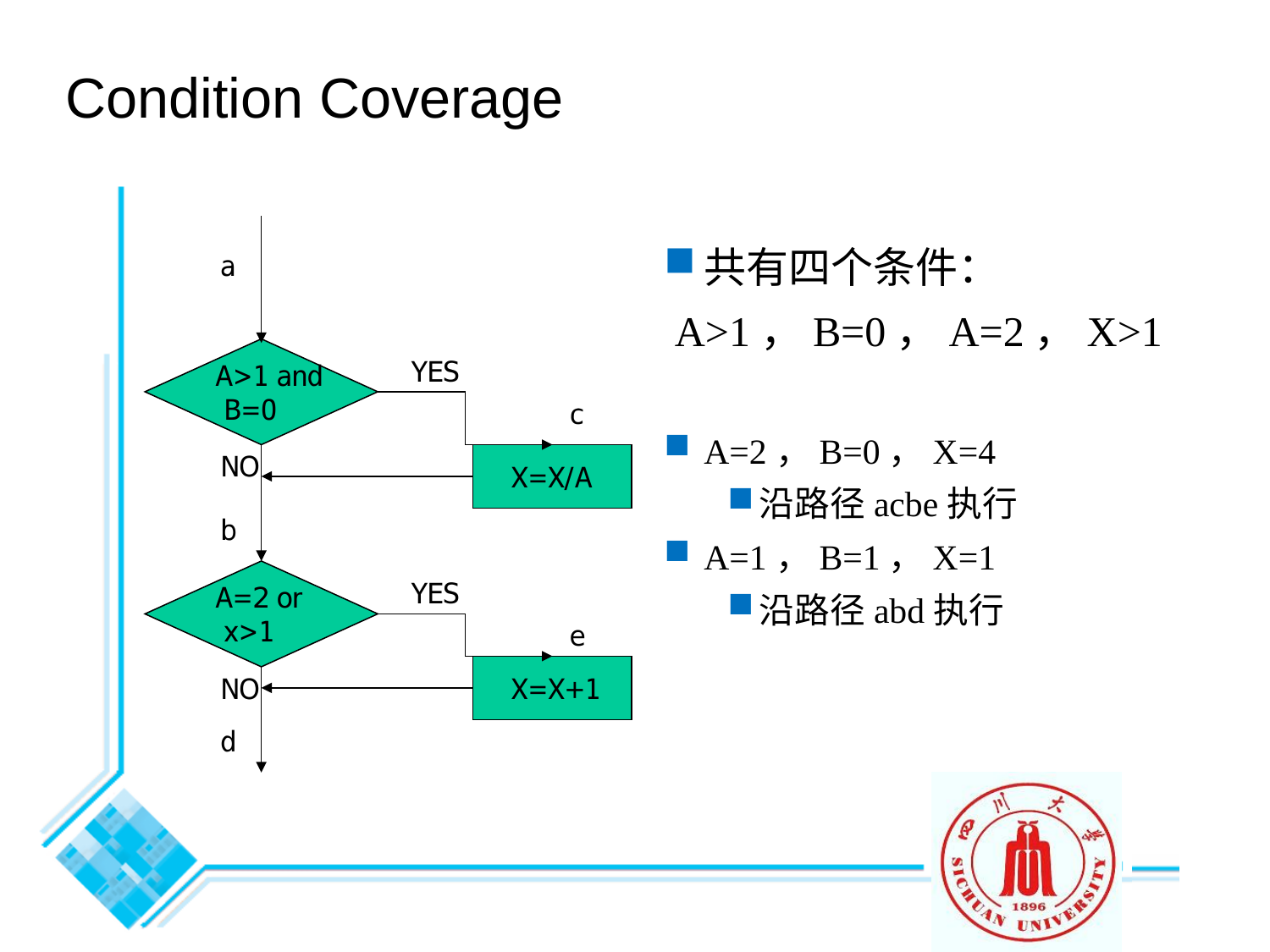

# Condition Coverage
a
A>1 and
 B=0
YES
c
NO
   X=X/A
b
A=2 or
 x>1
YES
e
   X=X+1
NO
d
共有四个条件：
 A>1，B=0，A=2，X>1

A=2，B=0，X=4
沿路径acbe执行
A=1，B=1，X=1
沿路径abd执行